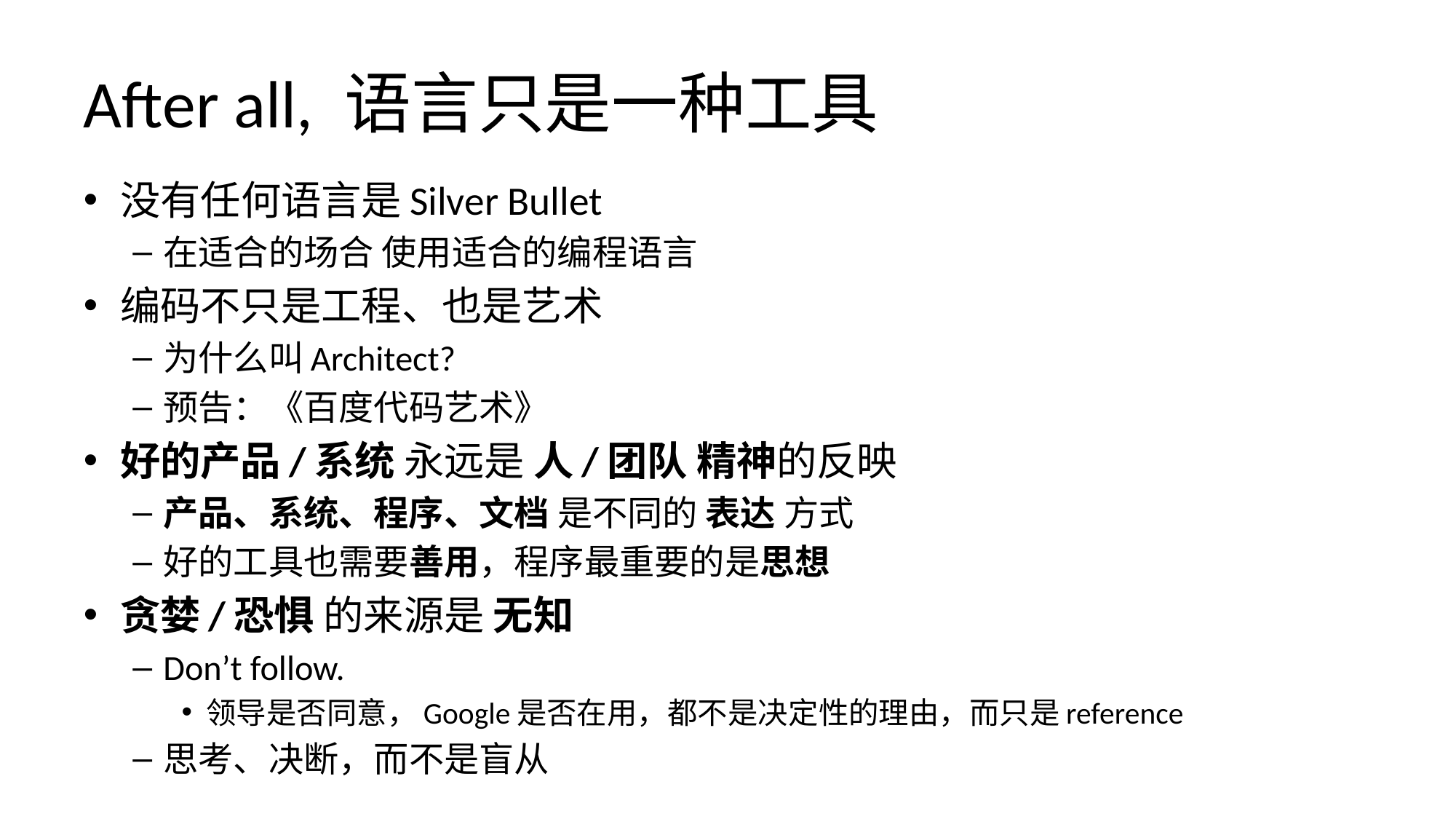

# After all, 语言只是一种工具
没有任何语言是Silver Bullet
在适合的场合 使用适合的编程语言
编码不只是工程、也是艺术
为什么叫Architect?
预告：《百度代码艺术》
好的产品/系统 永远是 人/团队 精神的反映
产品、系统、程序、文档 是不同的 表达 方式
好的工具也需要善用，程序最重要的是思想
贪婪/恐惧 的来源是 无知
Don’t follow.
领导是否同意，Google是否在用，都不是决定性的理由，而只是reference
思考、决断，而不是盲从